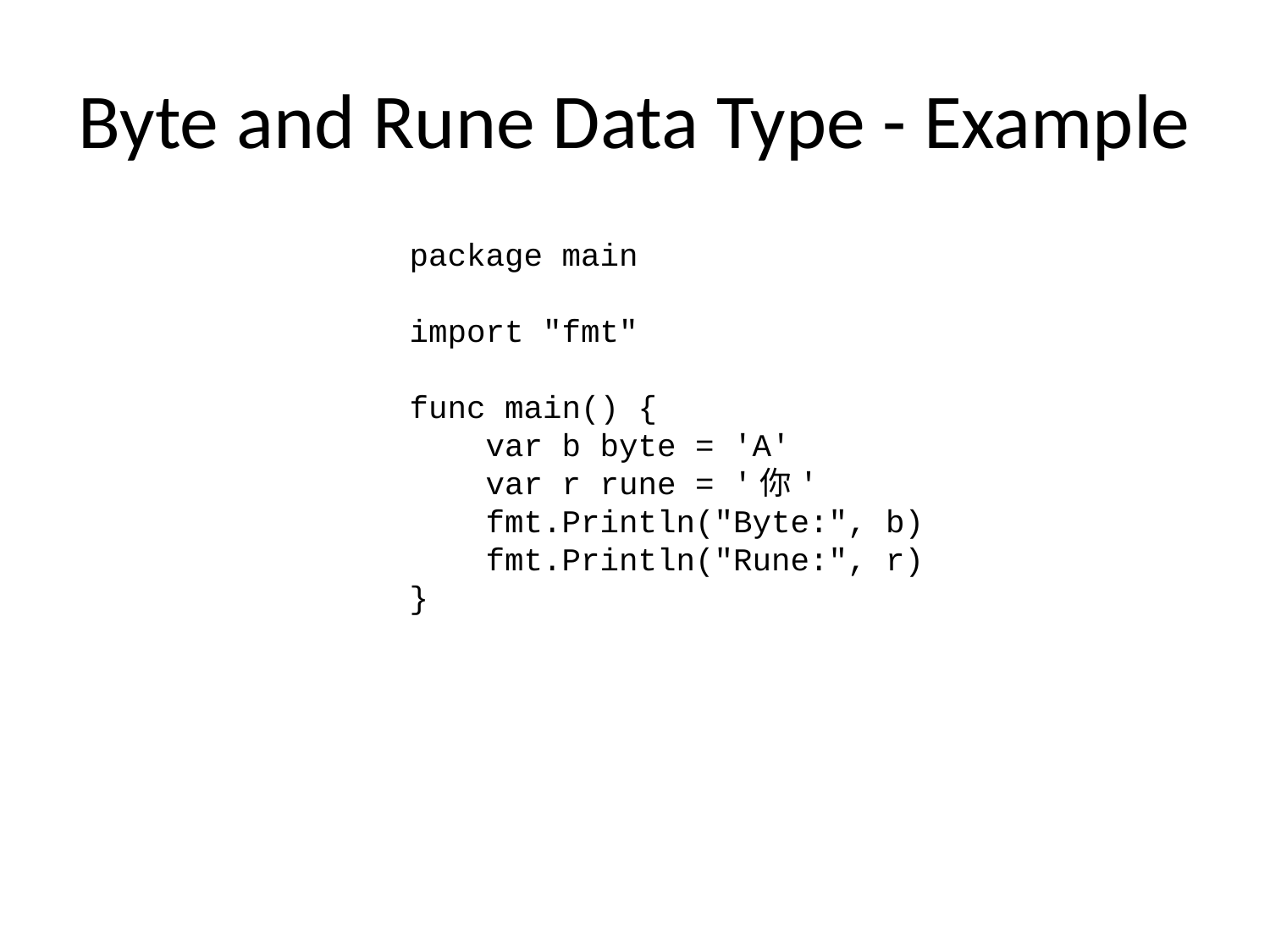

# Byte and Rune Data Type - Example

package main
import "fmt"
func main() {
    var b byte = 'A'
    var r rune = '你'
    fmt.Println("Byte:", b)
    fmt.Println("Rune:", r)
}